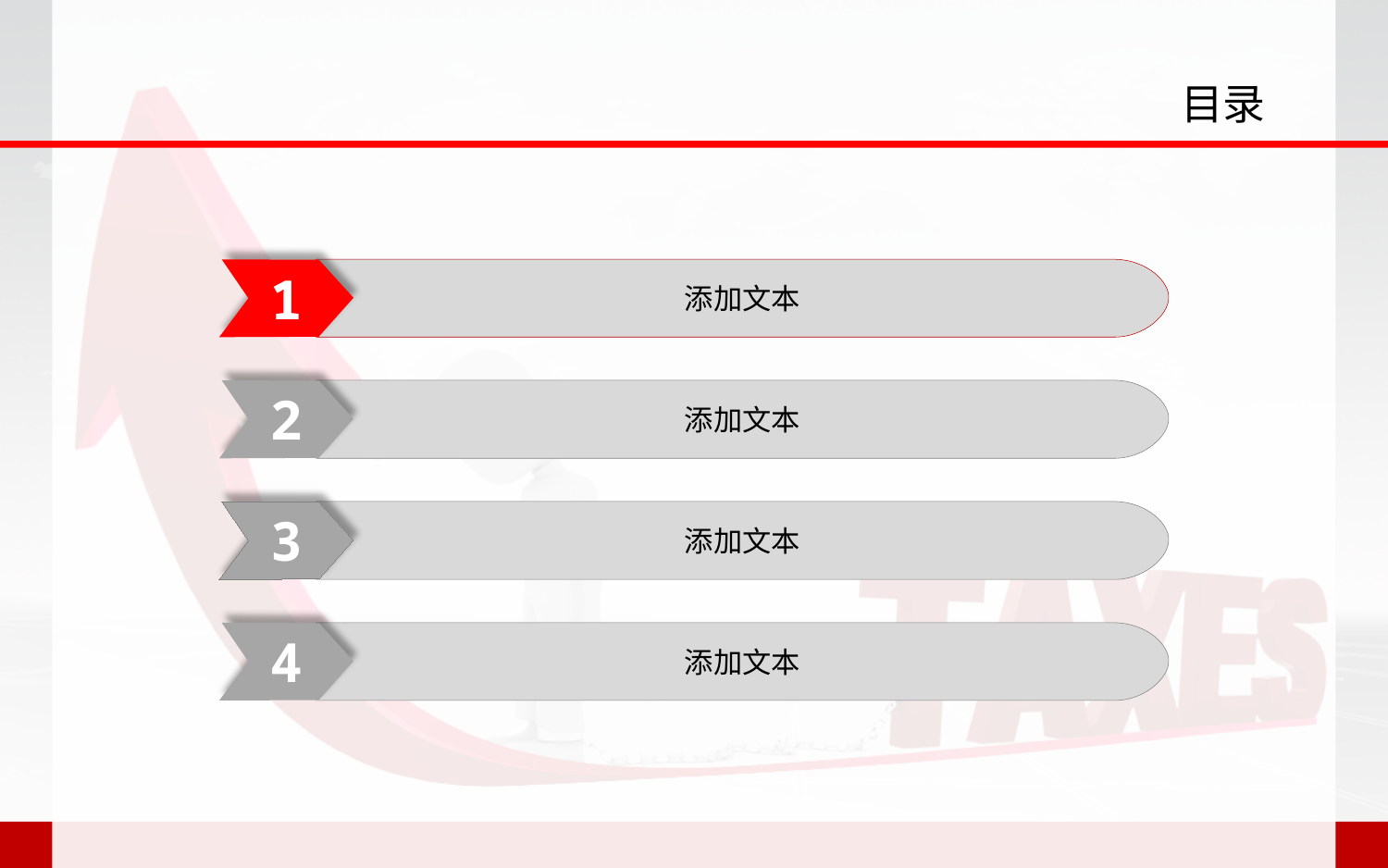

目录

1

添加文本

2

添加文本

3

添加文本

4

添加文本